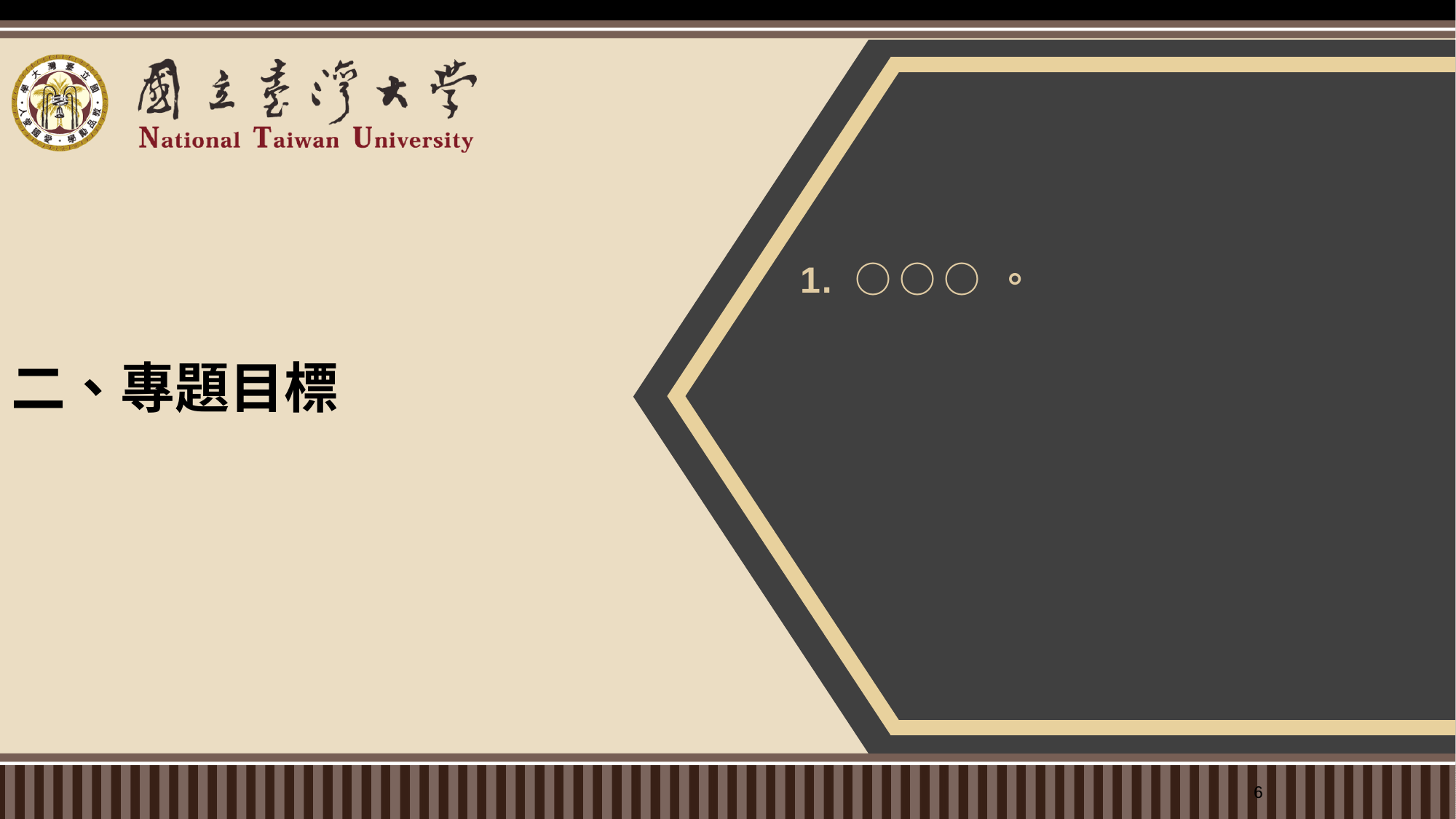

○ ○ ○ 。

# 二、專題目標
6